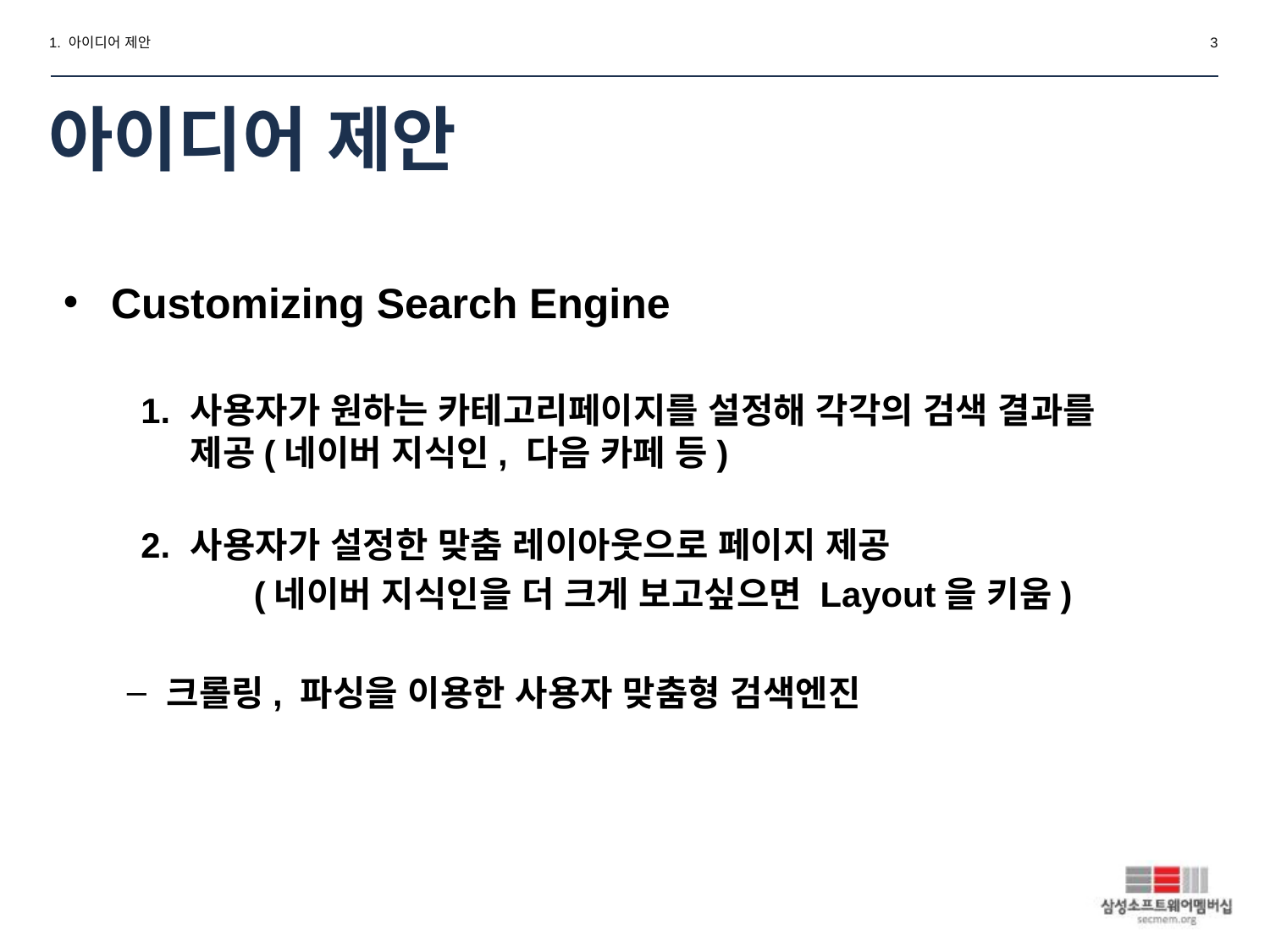

1. 아이디어 제안
3
# 아이디어 제안

Customizing Search Engine

사용자가 원하는 카테고리페이지를 설정해 각각의 검색 결과를 제공(네이버 지식인, 다음 카페 등)
사용자가 설정한 맞춤 레이아웃으로 페이지 제공
	(네이버 지식인을 더 크게 보고싶으면 Layout을 키움)

크롤링, 파싱을 이용한 사용자 맞춤형 검색엔진